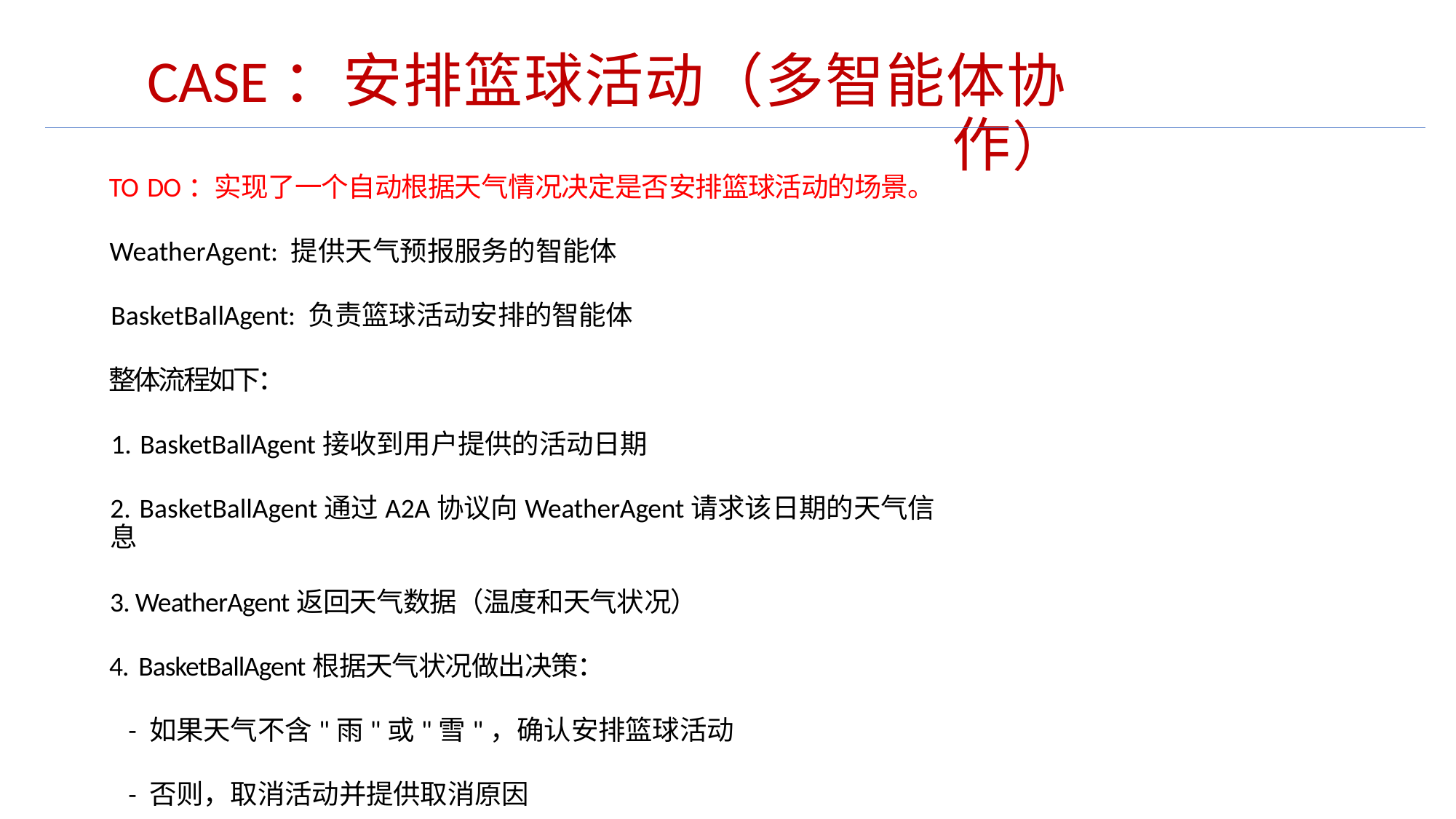

CASE：安排篮球活动（多智能体协作）

TO DO：实现了一个自动根据天气情况决定是否安排篮球活动的场景。

WeatherAgent: 提供天气预报服务的智能体

BasketBallAgent: 负责篮球活动安排的智能体
整体流程如下：

1. BasketBallAgent接收到用户提供的活动日期

2. BasketBallAgent通过A2A协议向WeatherAgent请求该日期的天气信息

3. WeatherAgent返回天气数据（温度和天气状况）

4. BasketBallAgent根据天气状况做出决策：

- 如果天气不含"雨"或"雪"，确认安排篮球活动

- 否则，取消活动并提供取消原因